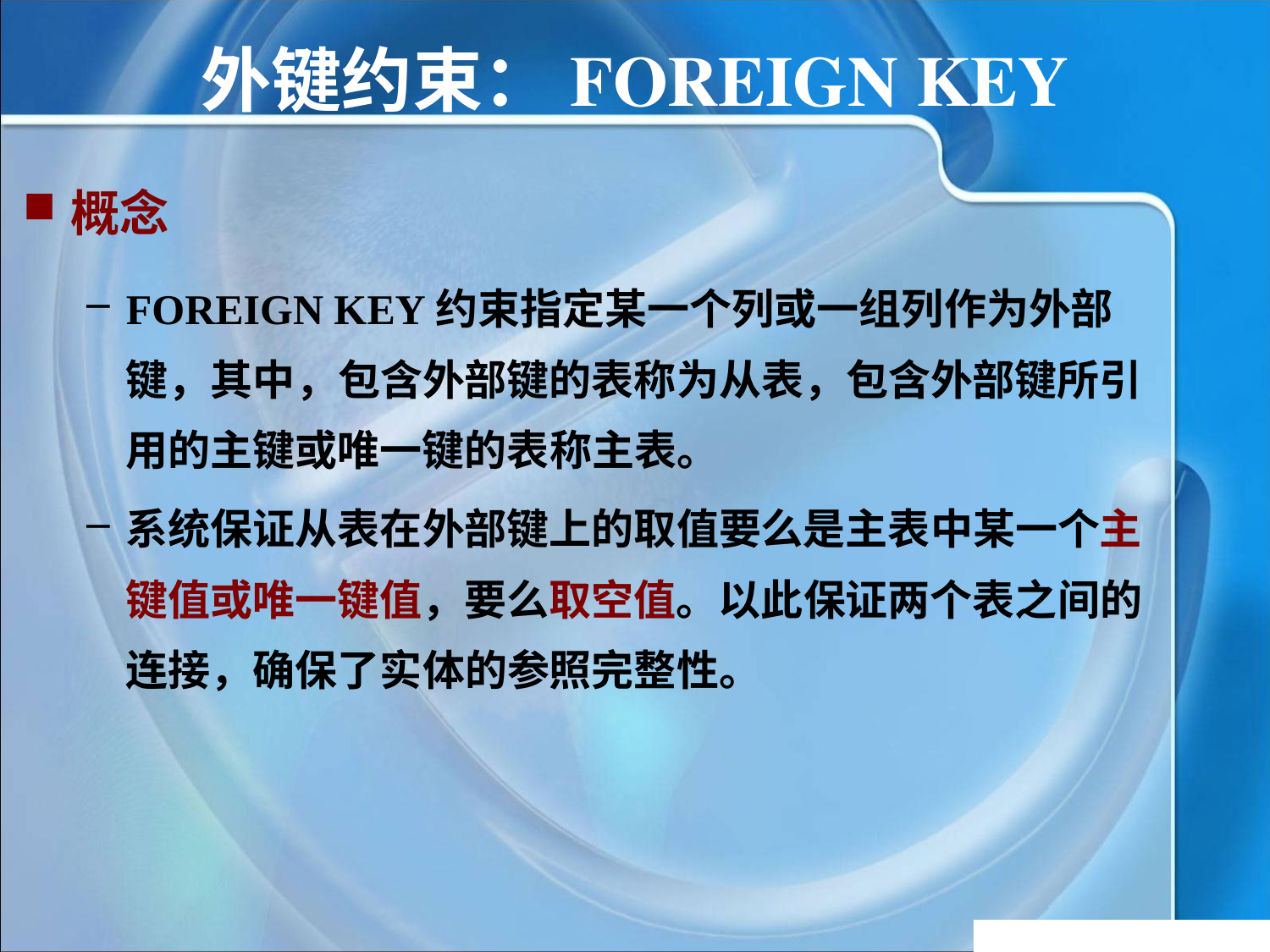

# 外键约束：FOREIGN KEY
概念
FOREIGN KEY约束指定某一个列或一组列作为外部键，其中，包含外部键的表称为从表，包含外部键所引用的主键或唯一键的表称主表。
系统保证从表在外部键上的取值要么是主表中某一个主键值或唯一键值，要么取空值。以此保证两个表之间的连接，确保了实体的参照完整性。
27